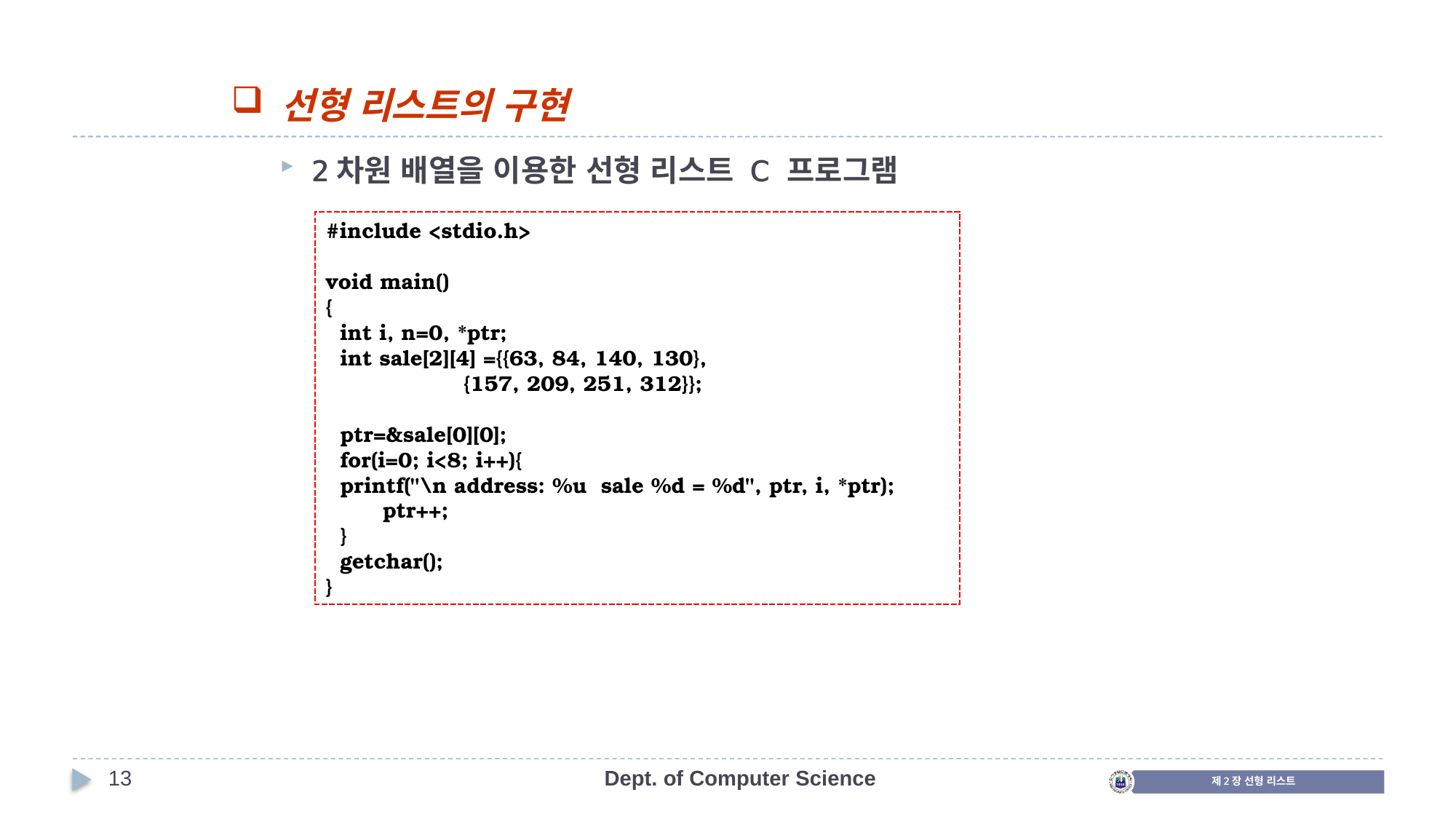

선형 리스트의 구현
2차원 배열을 이용한 선형 리스트 C 프로그램
#include <stdio.h>

void main()
{
  int i, n=0, *ptr;
  int sale[2][4] ={{63, 84, 140, 130},
                   {157, 209, 251, 312}};

  ptr=&sale[0][0];
  for(i=0; i<8; i++){
  printf("\n address: %u  sale %d = %d", ptr, i, *ptr);
        ptr++;
  }
  getchar();
}

13
Dept. of Computer Science